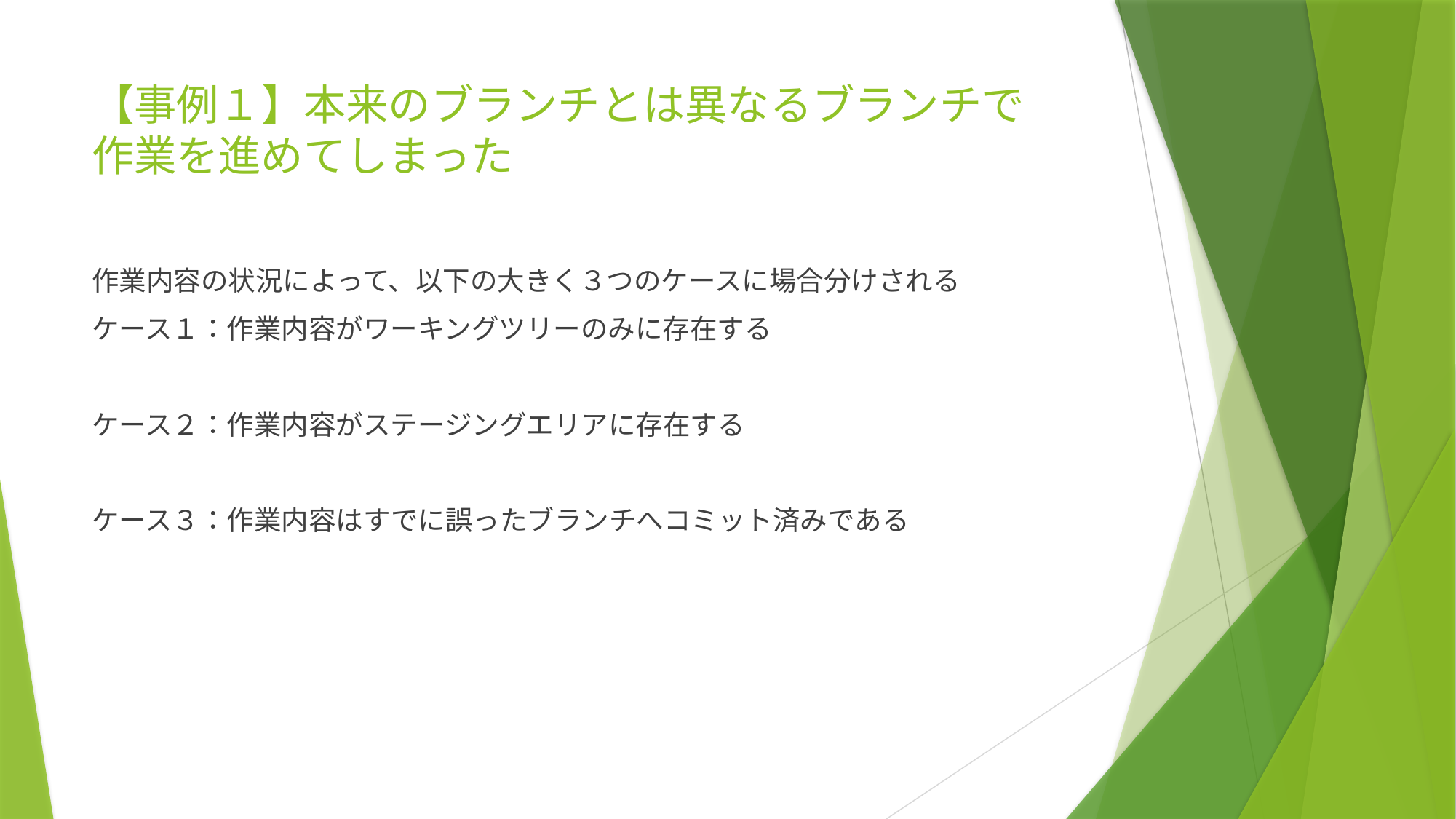

# 【事例１】本来のブランチとは異なるブランチで 作業を進めてしまった
作業内容の状況によって、以下の大きく３つのケースに場合分けされる
ケース１：作業内容がワーキングツリーのみに存在する

ケース２：作業内容がステージングエリアに存在する

ケース３：作業内容はすでに誤ったブランチへコミット済みである